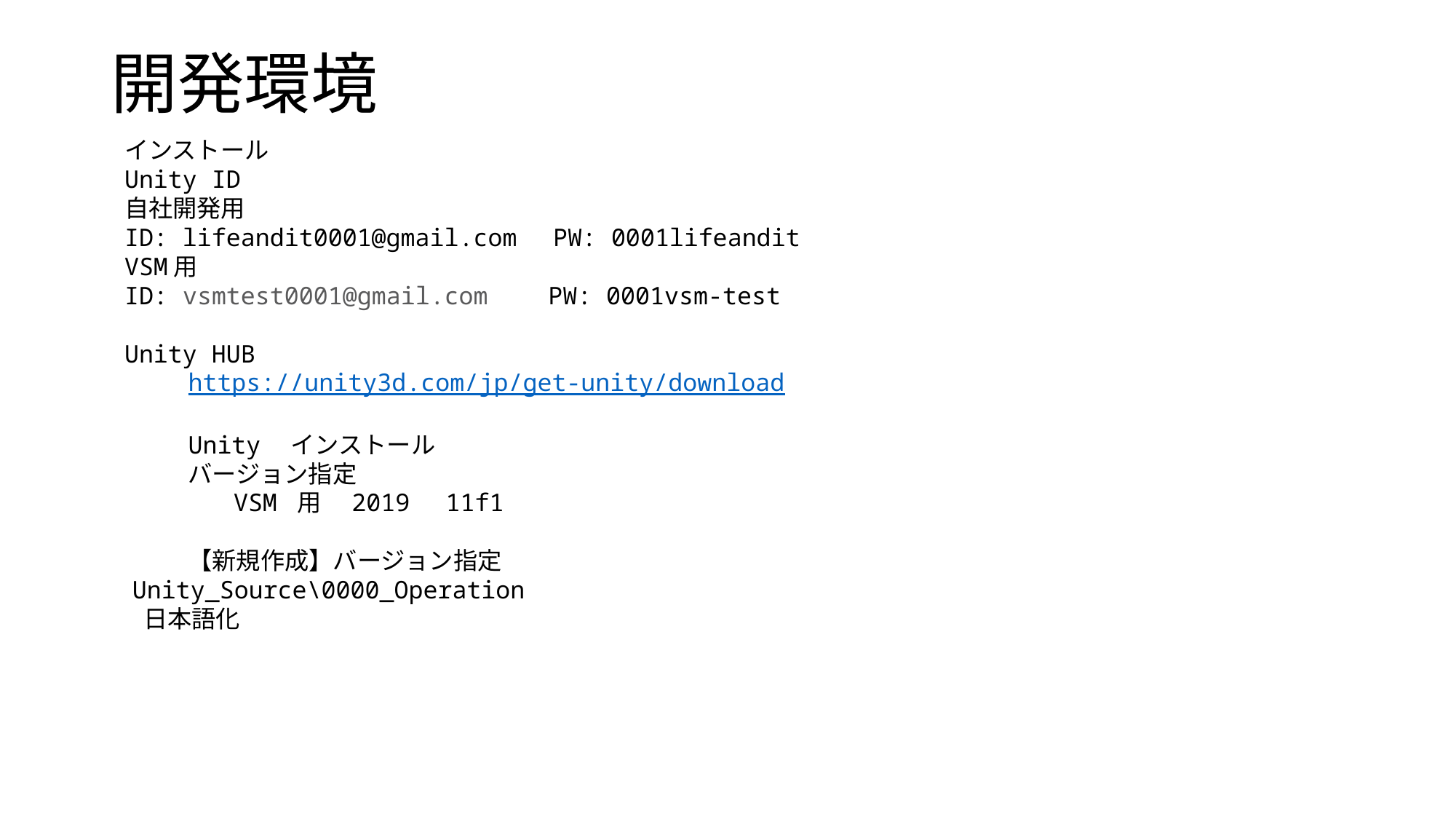

# 開発環境
インストール
Unity ID
自社開発用
ID: lifeandit0001@gmail.com　PW: 0001lifeandit
VSM用
ID: vsmtest0001@gmail.com　　PW: 0001vsm-test

Unity HUB
https://unity3d.com/jp/get-unity/download

Unity　インストール
バージョン指定
	VSM 用　2019　11f1

【新規作成】バージョン指定
Unity_Source\0000_Operation
 日本語化